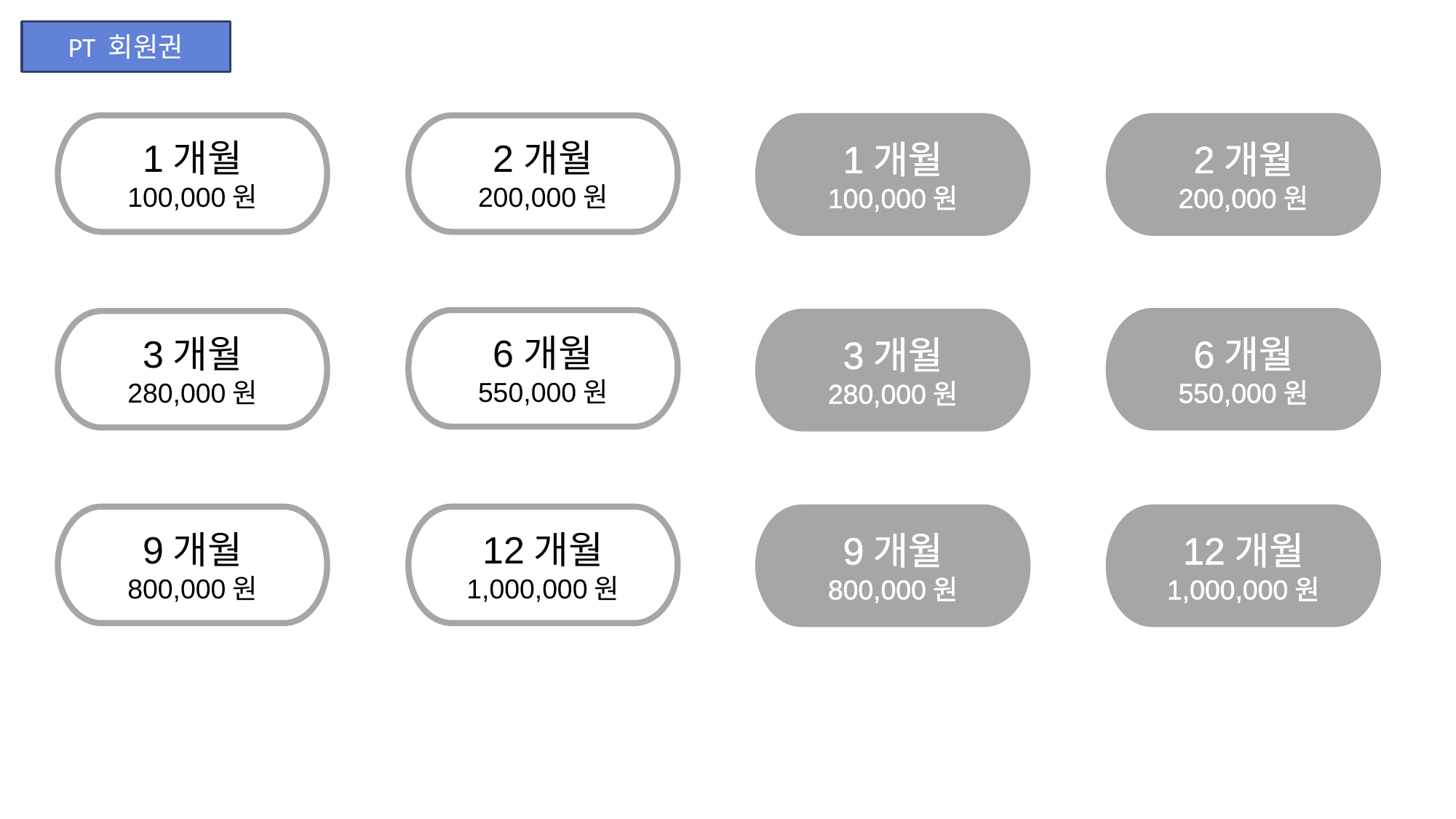

PT 회원권
1개월
100,000원
2개월
200,000원
1개월
100,000원
2개월
200,000원
6개월
550,000원
3개월
280,000원
6개월
550,000원
3개월
280,000원
9개월
800,000원
12개월
1,000,000원
9개월
800,000원
12개월
1,000,000원